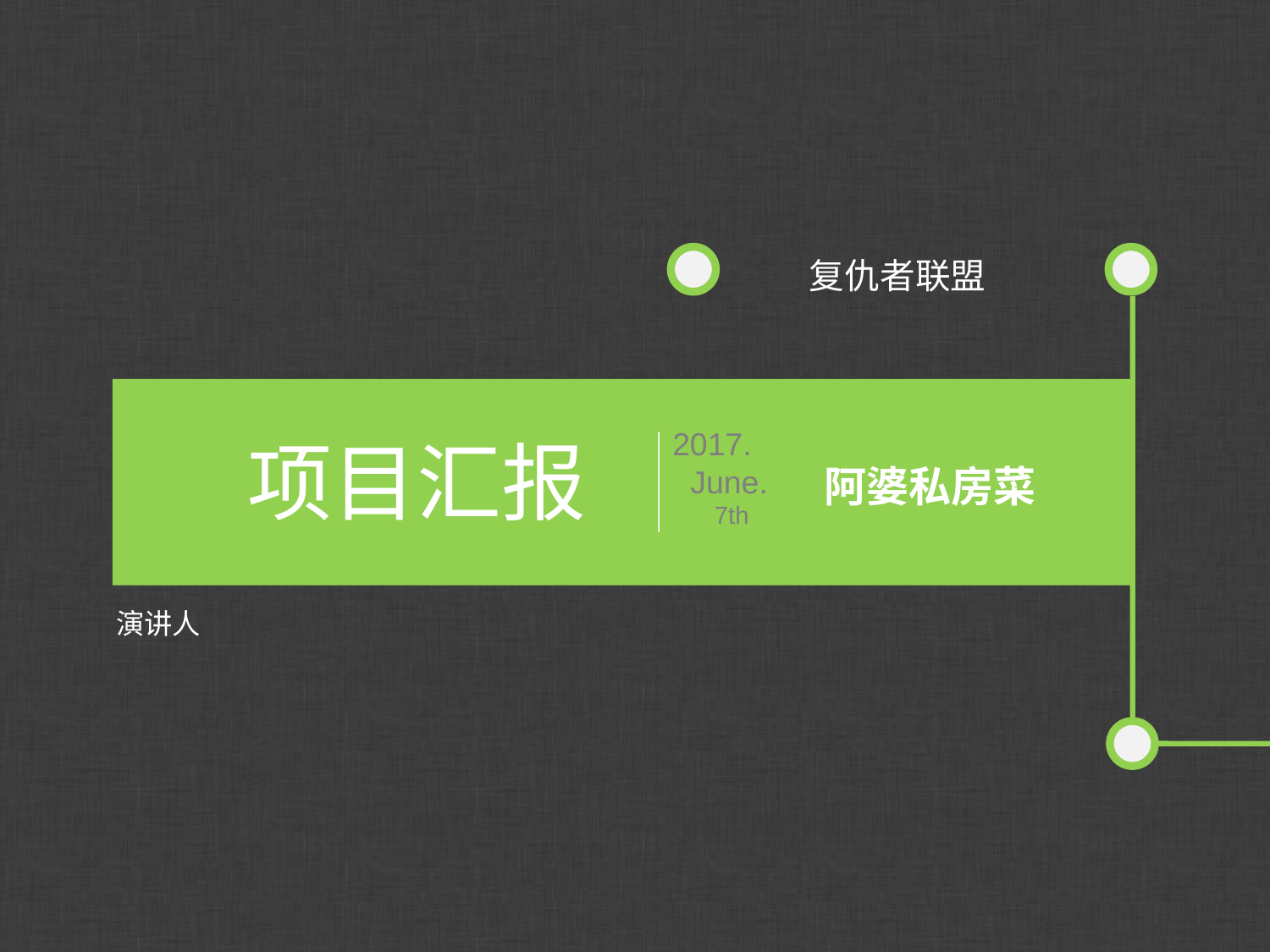

复仇者联盟

# 项目汇报

2017.
  June.
      7th

阿婆私房菜
演讲人